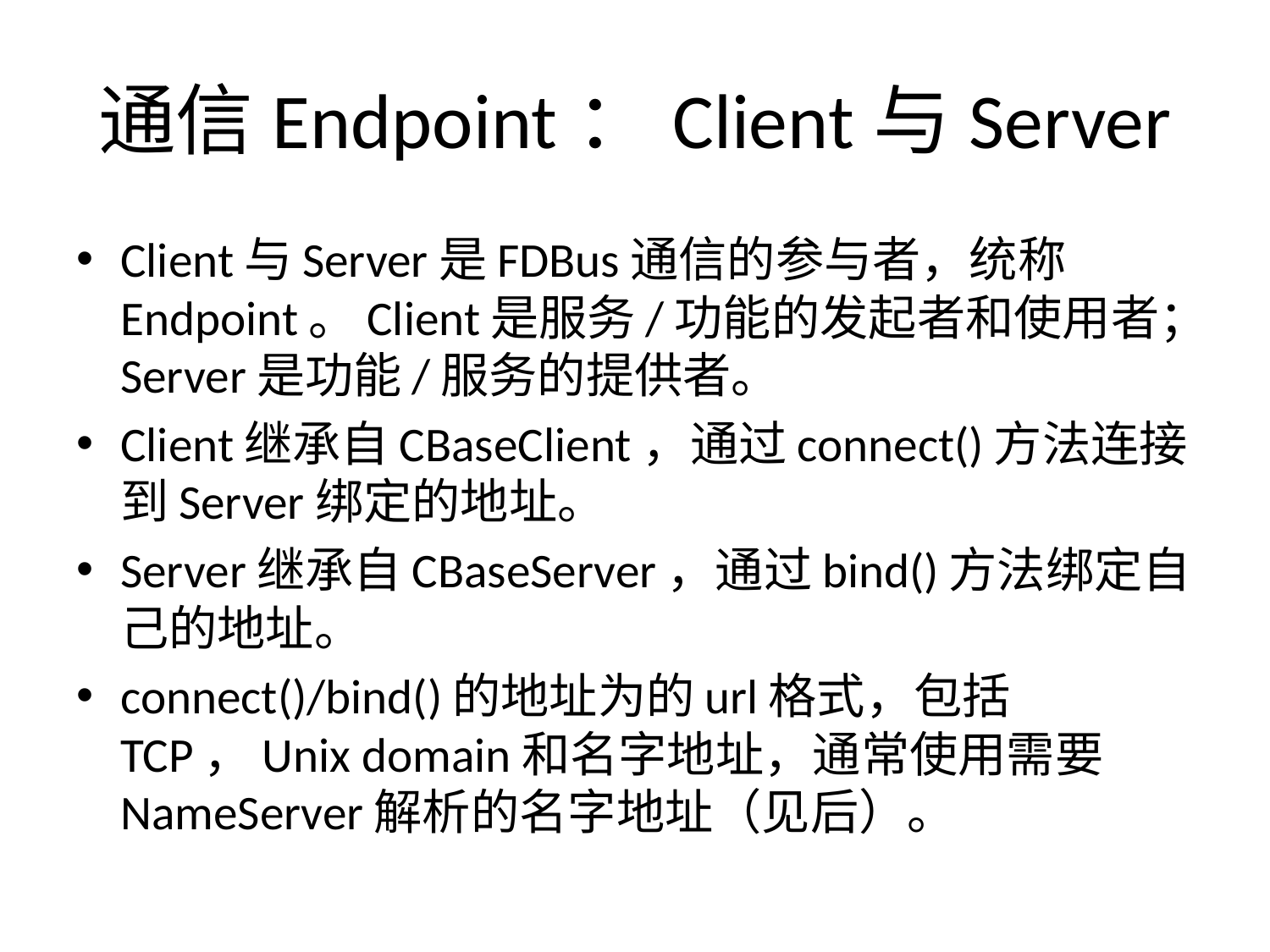

# 通信Endpoint：Client与Server
Client与Server是FDBus通信的参与者，统称Endpoint。Client是服务/功能的发起者和使用者；Server是功能/服务的提供者。
Client继承自CBaseClient，通过connect()方法连接到Server绑定的地址。
Server继承自CBaseServer，通过bind()方法绑定自己的地址。
connect()/bind()的地址为的url格式，包括TCP，Unix domain和名字地址，通常使用需要NameServer解析的名字地址（见后）。